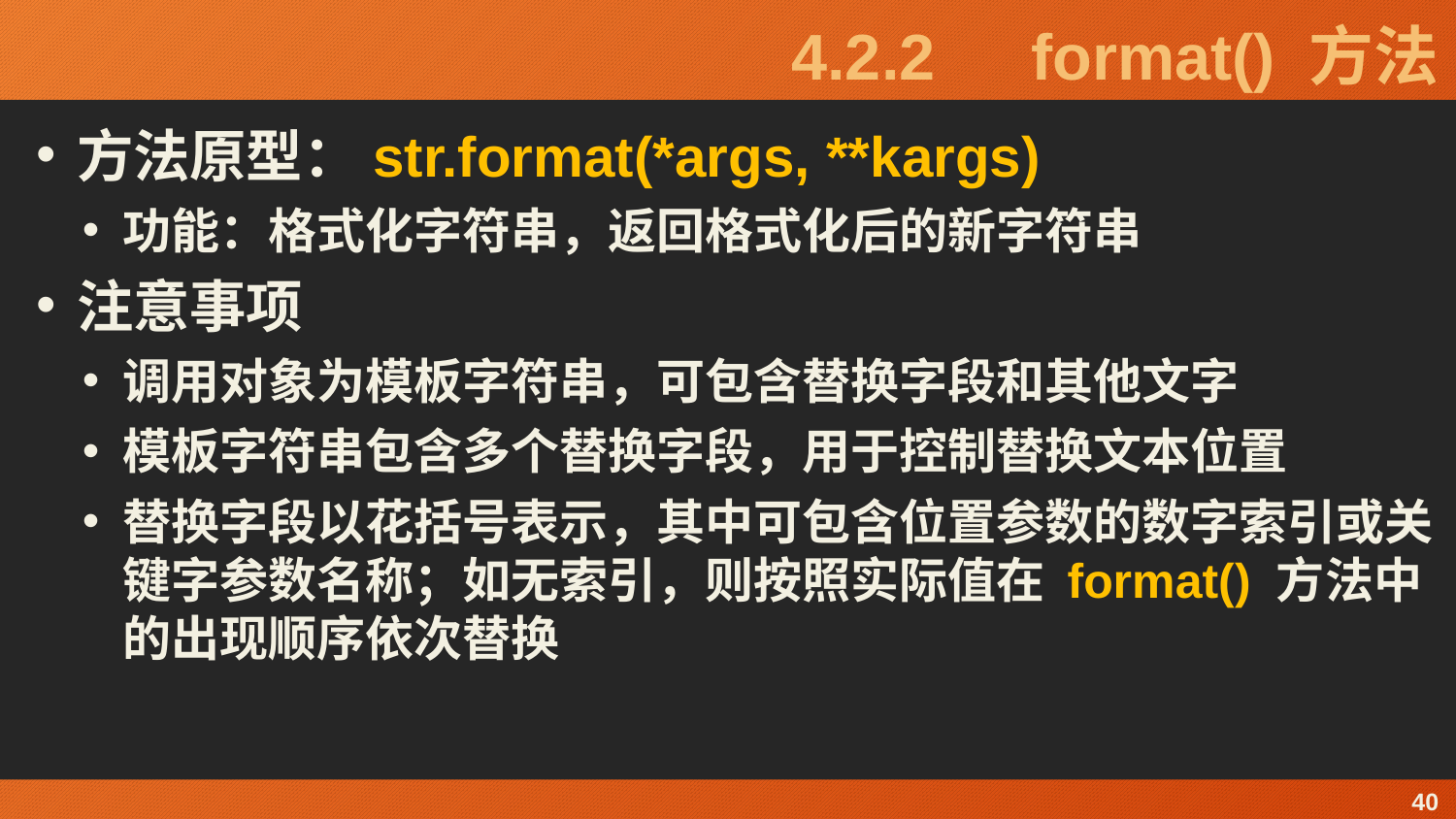

# 4.2.2　format() 方法
方法原型：str.format(*args, **kargs)
功能：格式化字符串，返回格式化后的新字符串
注意事项
调用对象为模板字符串，可包含替换字段和其他文字
模板字符串包含多个替换字段，用于控制替换文本位置
替换字段以花括号表示，其中可包含位置参数的数字索引或关键字参数名称；如无索引，则按照实际值在 format() 方法中的出现顺序依次替换

40